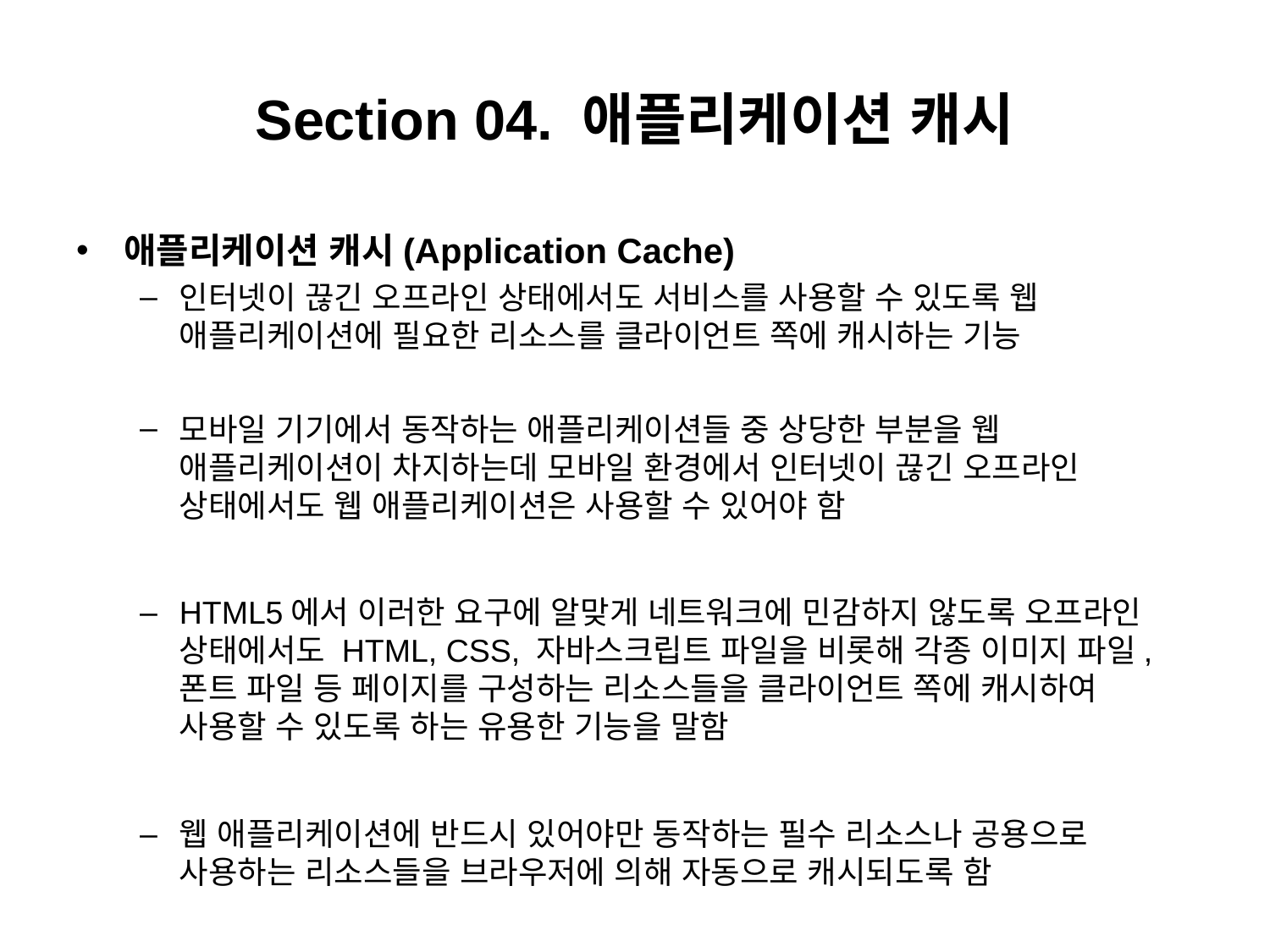

# Section 04. 애플리케이션 캐시
애플리케이션 캐시(Application Cache)
인터넷이 끊긴 오프라인 상태에서도 서비스를 사용할 수 있도록 웹 애플리케이션에 필요한 리소스를 클라이언트 쪽에 캐시하는 기능

모바일 기기에서 동작하는 애플리케이션들 중 상당한 부분을 웹 애플리케이션이 차지하는데 모바일 환경에서 인터넷이 끊긴 오프라인 상태에서도 웹 애플리케이션은 사용할 수 있어야 함

HTML5에서 이러한 요구에 알맞게 네트워크에 민감하지 않도록 오프라인 상태에서도 HTML, CSS, 자바스크립트 파일을 비롯해 각종 이미지 파일, 폰트 파일 등 페이지를 구성하는 리소스들을 클라이언트 쪽에 캐시하여 사용할 수 있도록 하는 유용한 기능을 말함

웹 애플리케이션에 반드시 있어야만 동작하는 필수 리소스나 공용으로 사용하는 리소스들을 브라우저에 의해 자동으로 캐시되도록 함